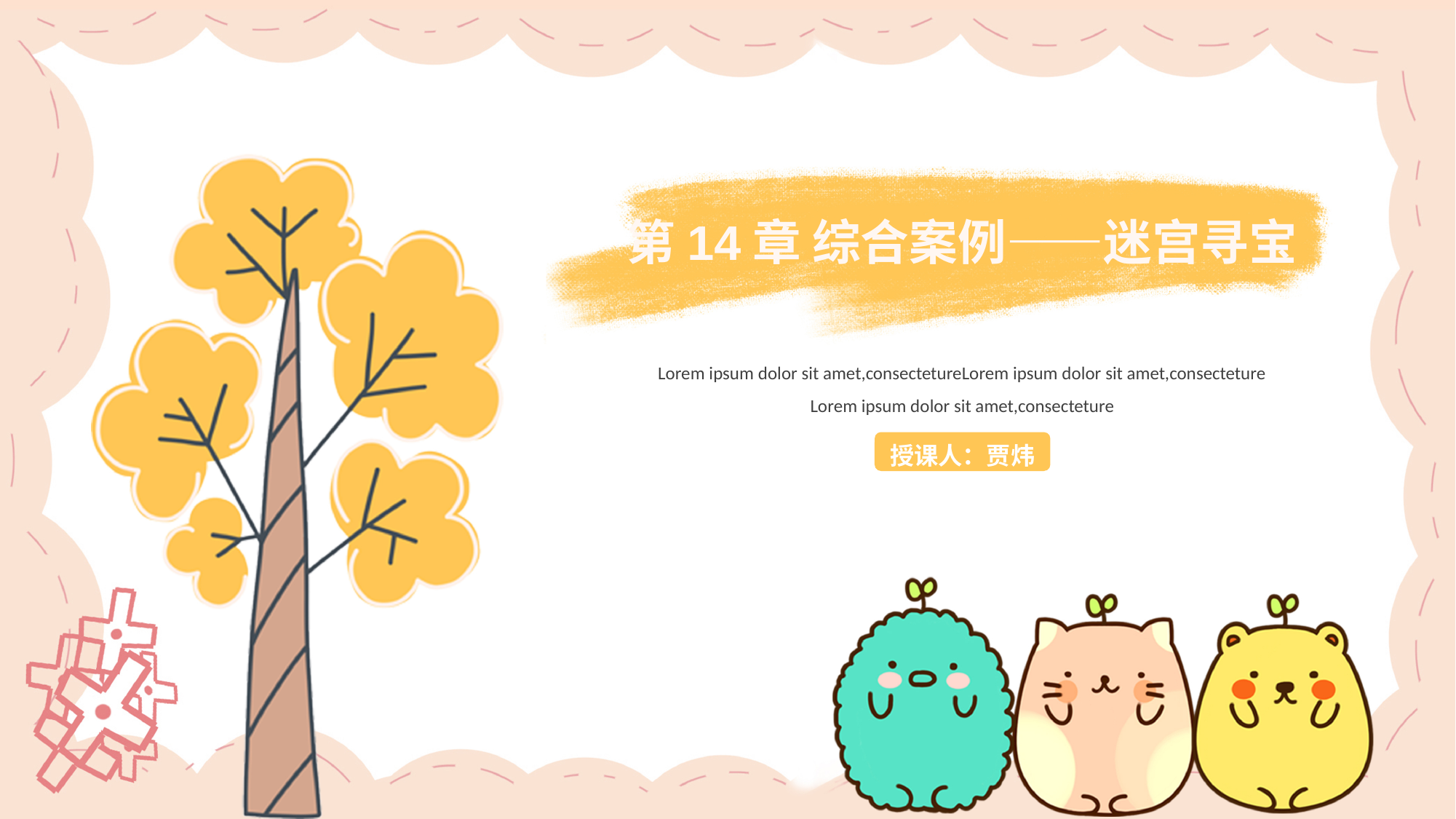

第14章 综合案例——迷宫寻宝
Lorem ipsum dolor sit amet,consectetureLorem ipsum dolor sit amet,consecteture Lorem ipsum dolor sit amet,consecteture

授课人：贾炜